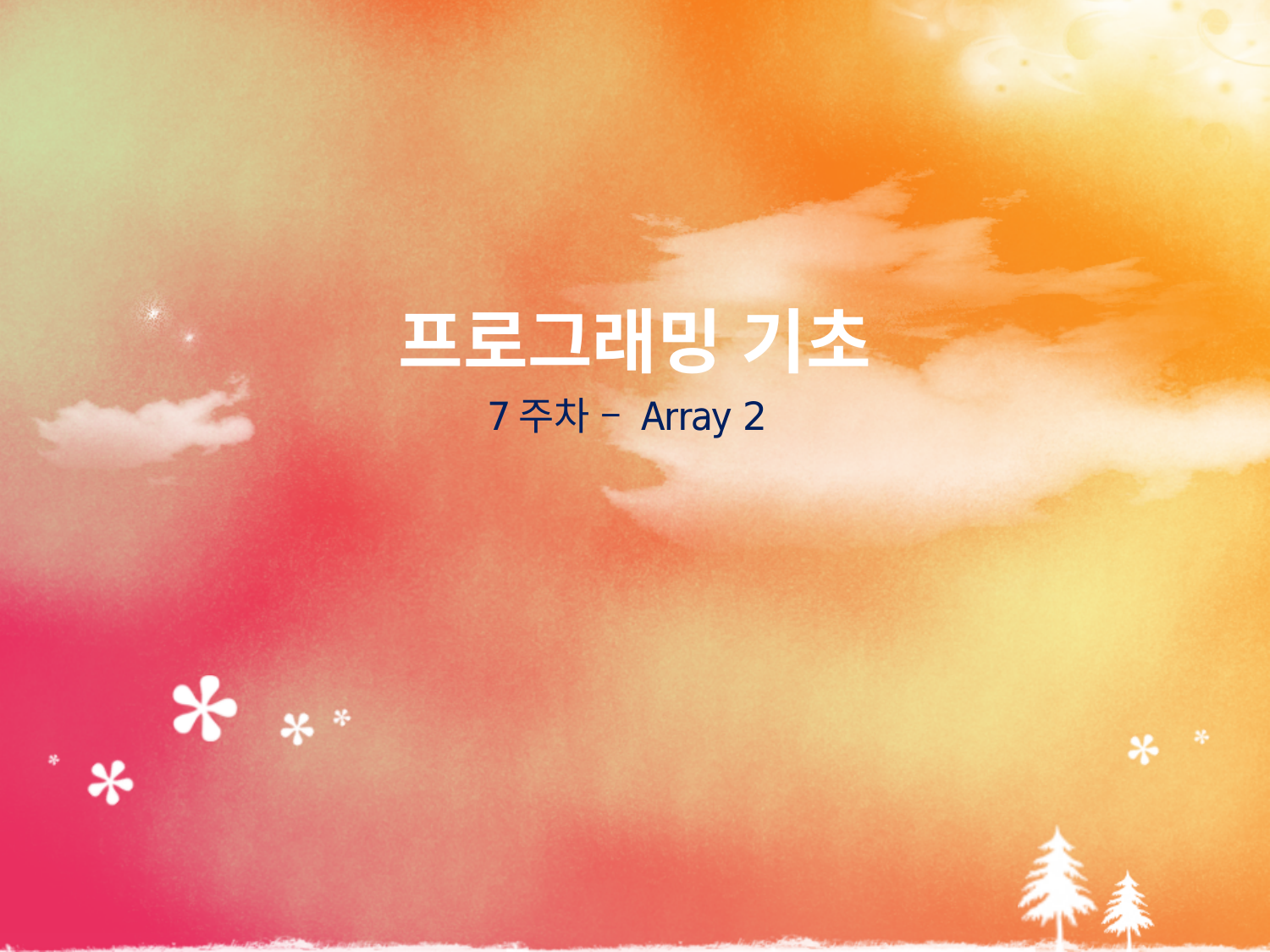

# 프로그래밍 기초
7주차 – Array 2